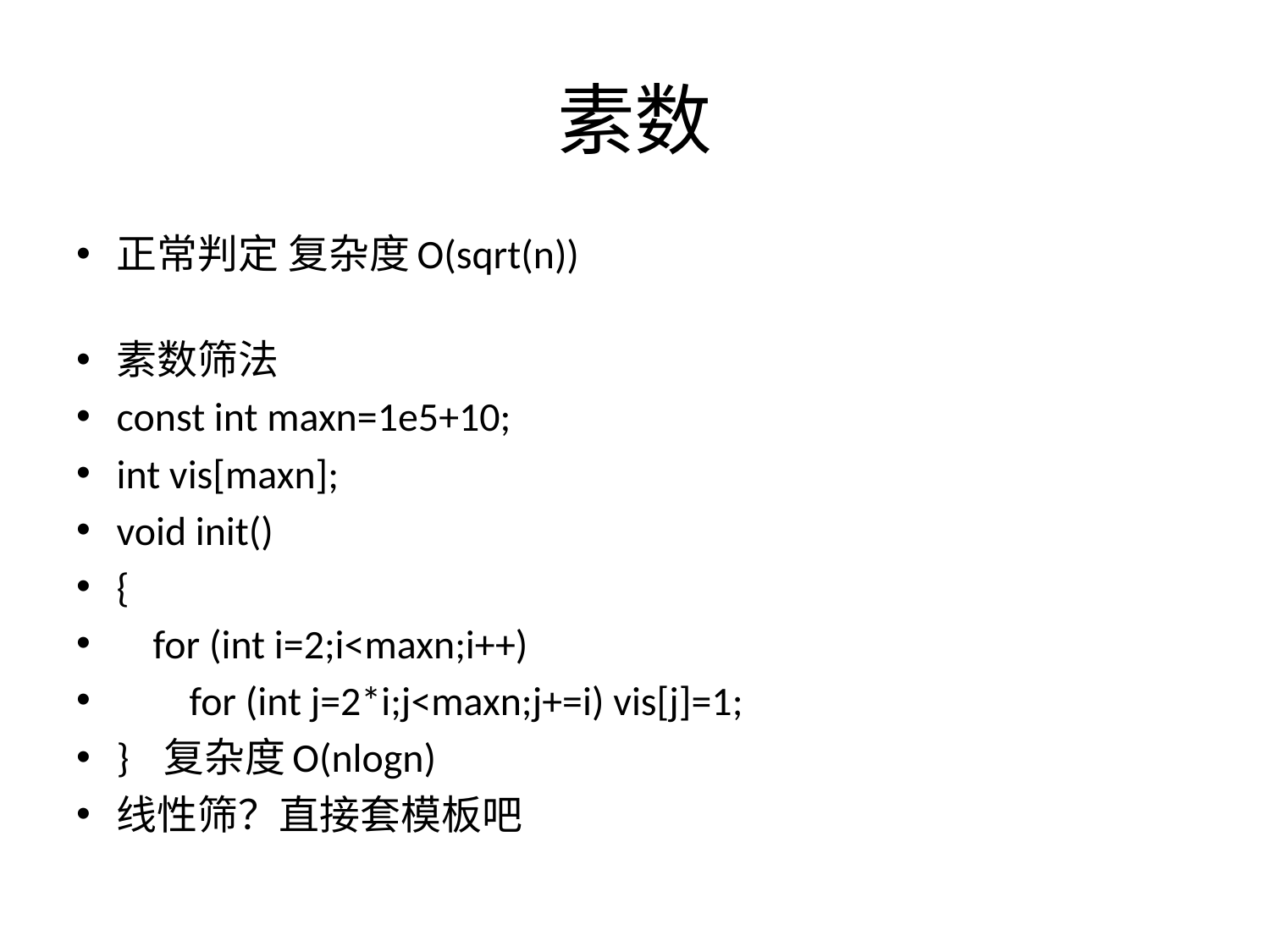

# 素数
正常判定 复杂度O(sqrt(n))
素数筛法
const int maxn=1e5+10;
int vis[maxn];
void init()
{
    for (int i=2;i<maxn;i++)
        for (int j=2*i;j<maxn;j+=i) vis[j]=1;
}   复杂度O(nlogn)
线性筛？直接套模板吧